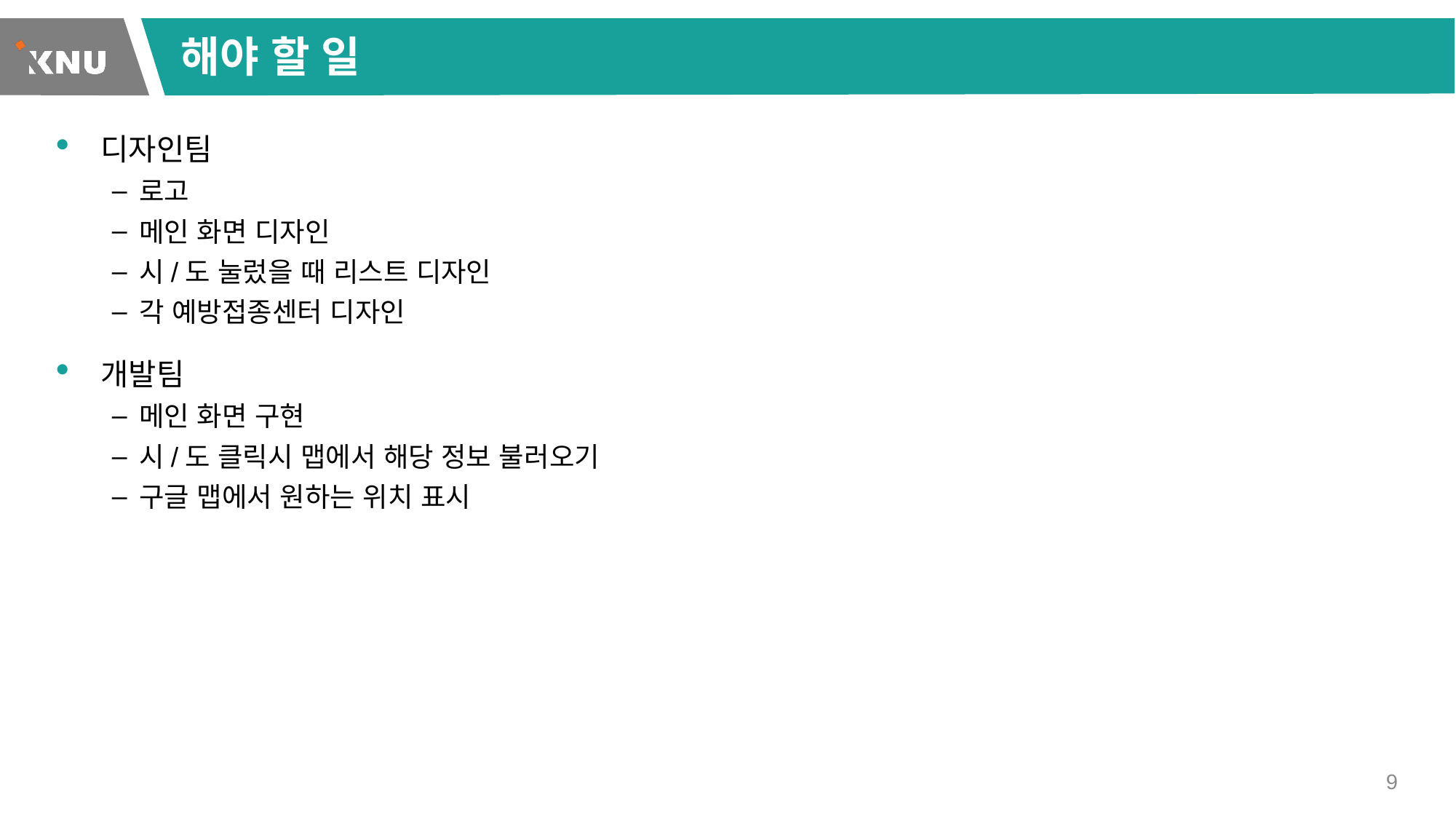

# 해야 할 일
디자인팀
로고
메인 화면 디자인
시/도 눌렀을 때 리스트 디자인
각 예방접종센터 디자인
개발팀
메인 화면 구현
시/도 클릭시 맵에서 해당 정보 불러오기
구글 맵에서 원하는 위치 표시
9